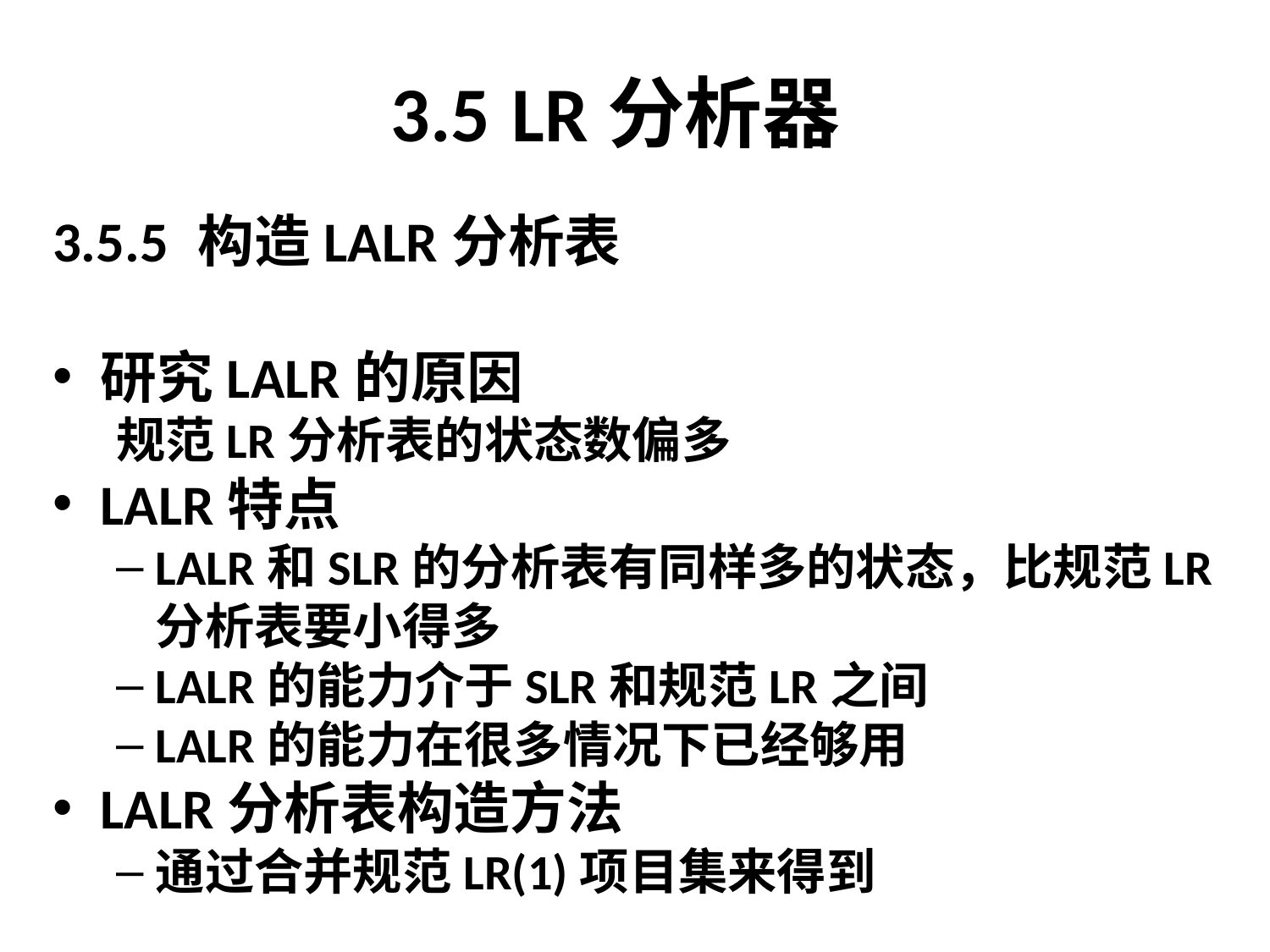

# 3.5 LR分析器
3.5.5 构造LALR分析表

研究LALR的原因
规范LR分析表的状态数偏多
LALR特点
LALR和SLR的分析表有同样多的状态，比规范LR分析表要小得多
LALR的能力介于SLR和规范LR之间
LALR的能力在很多情况下已经够用
LALR分析表构造方法
通过合并规范LR(1)项目集来得到